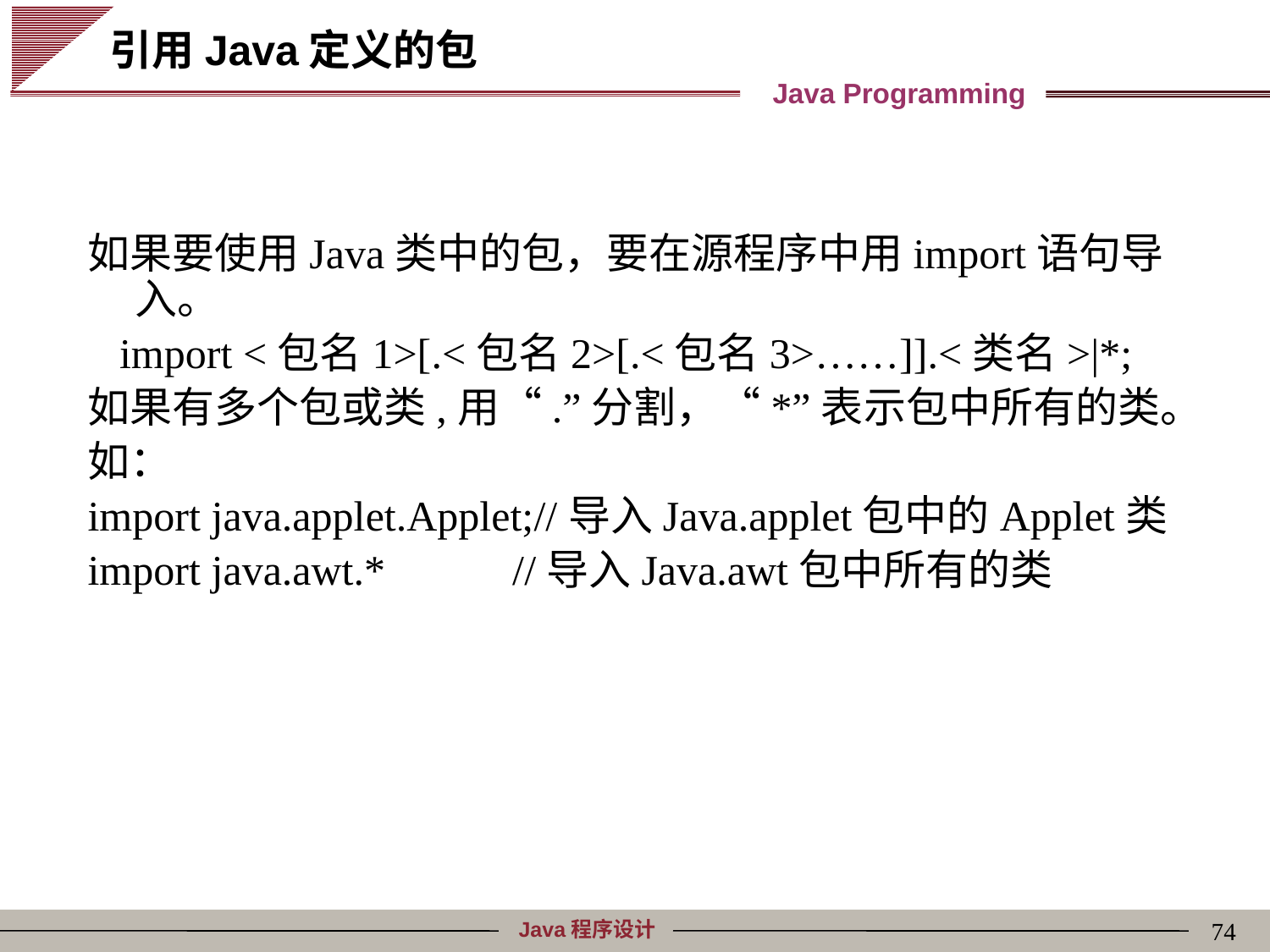

# 引用Java定义的包
如果要使用Java类中的包，要在源程序中用import语句导入。
   import <包名1>[.<包名2>[.<包名3>……]].<类名>|*;
如果有多个包或类,用“.”分割，“*”表示包中所有的类。
如：
import java.applet.Applet;//导入Java.applet包中的Applet类
import java.awt.*            //导入Java.awt包中所有的类